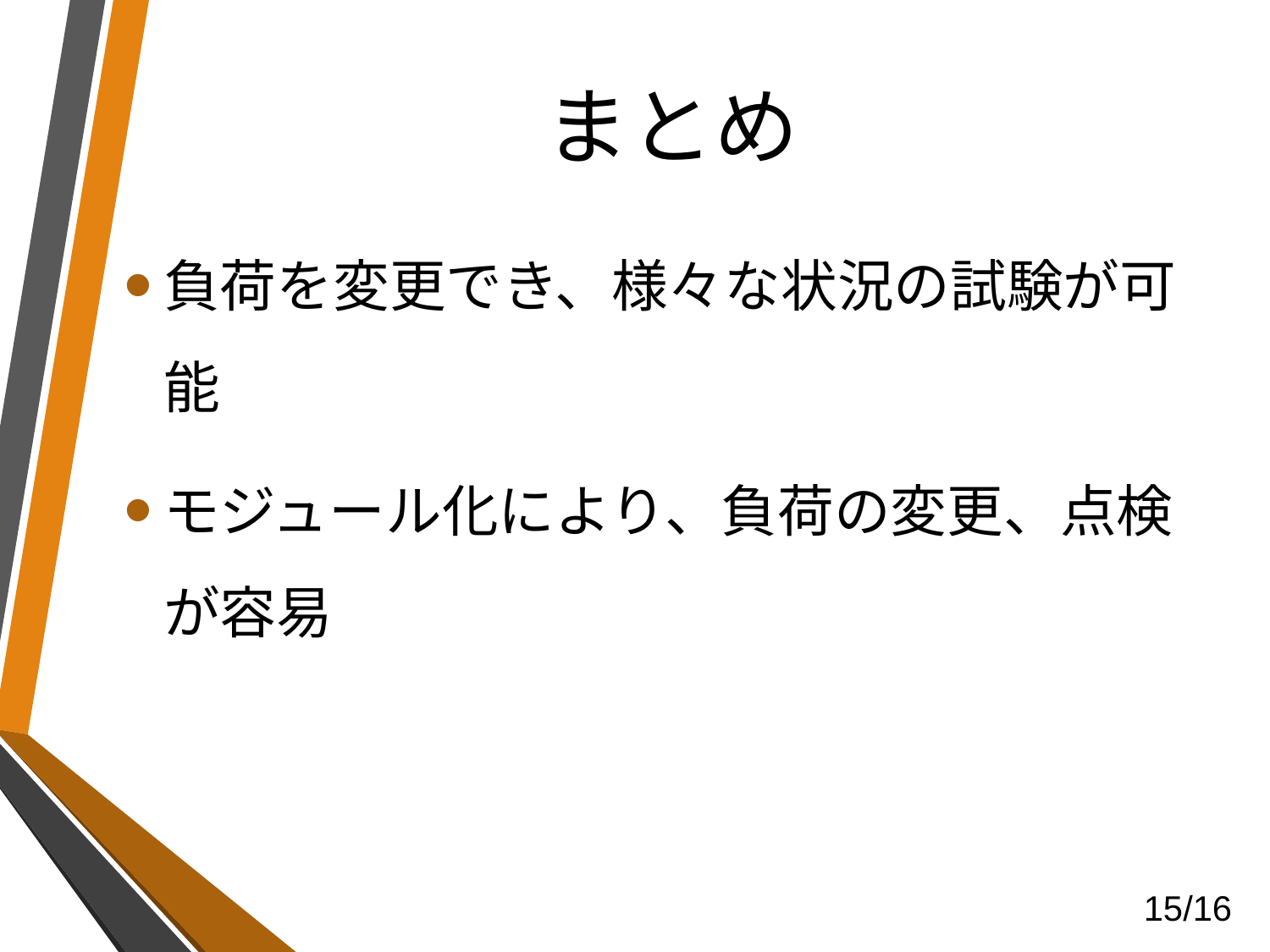

# まとめ
負荷を変更でき、様々な状況の試験が可能
モジュール化により、負荷の変更、点検が容易

15/16